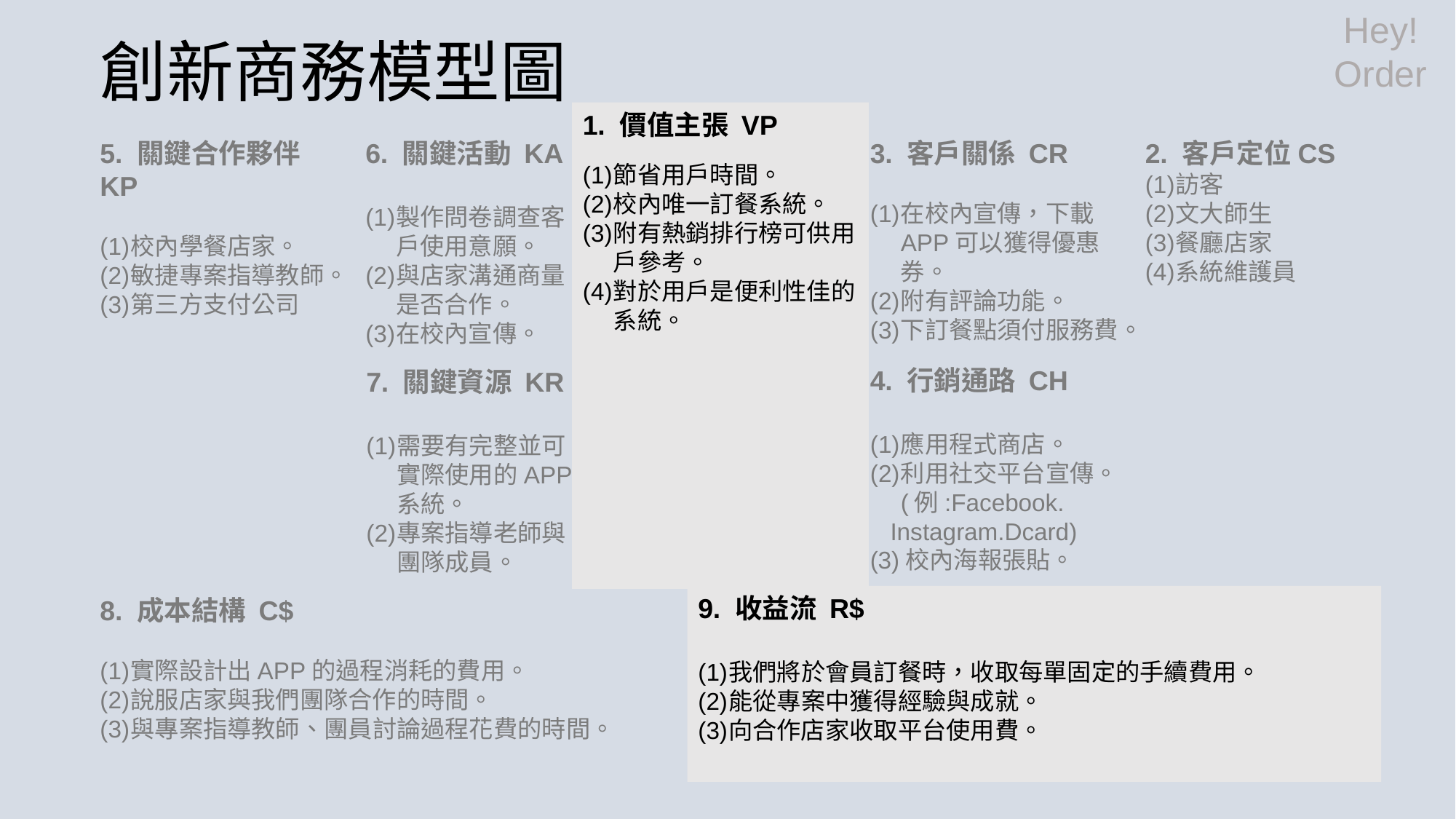

創新商務模型圖
Hey!
Order

1. 價值主張 VP

節省用戶時間。
校內唯一訂餐系統。
附有熱銷排行榜可供用戶參考。
對於用戶是便利性佳的系統。

3. 客戶關係 CR

在校內宣傳，下載APP可以獲得優惠券。
附有評論功能。
下訂餐點須付服務費。
5. 關鍵合作夥伴KP

校內學餐店家。
敏捷專案指導教師。
第三方支付公司

6. 關鍵活動 KA

製作問卷調查客戶使用意願。
與店家溝通商量是否合作。
在校內宣傳。

1. 價值主張 VP

節省用戶時間。
校內唯一訂餐系統。
附有熱銷排行榜可供用戶參考。
對於用戶是便利性佳的系統。

2. 客戶定位CS
訪客
文大師生
餐廳店家
系統維護員

4. 行銷通路 CH

應用程式商店。
利用社交平台宣傳。(例:Facebook.
   Instagram.Dcard)
(3)校內海報張貼。
7. 關鍵資源 KR

需要有完整並可實際使用的APP系統。
專案指導老師與團隊成員。

8. 成本結構 C$

實際設計出APP的過程消耗的費用。
說服店家與我們團隊合作的時間。
與專案指導教師、團員討論過程花費的時間。
9. 收益流 R$

我們將於會員訂餐時，收取每單固定的手續費用。
能從專案中獲得經驗與成就。
向合作店家收取平台使用費。

9. 收益流 R$

我們將於會員訂餐時，收取每單固定的手續費用。
能從專案中獲得經驗與成就。
向合作店家收取平台使用費。